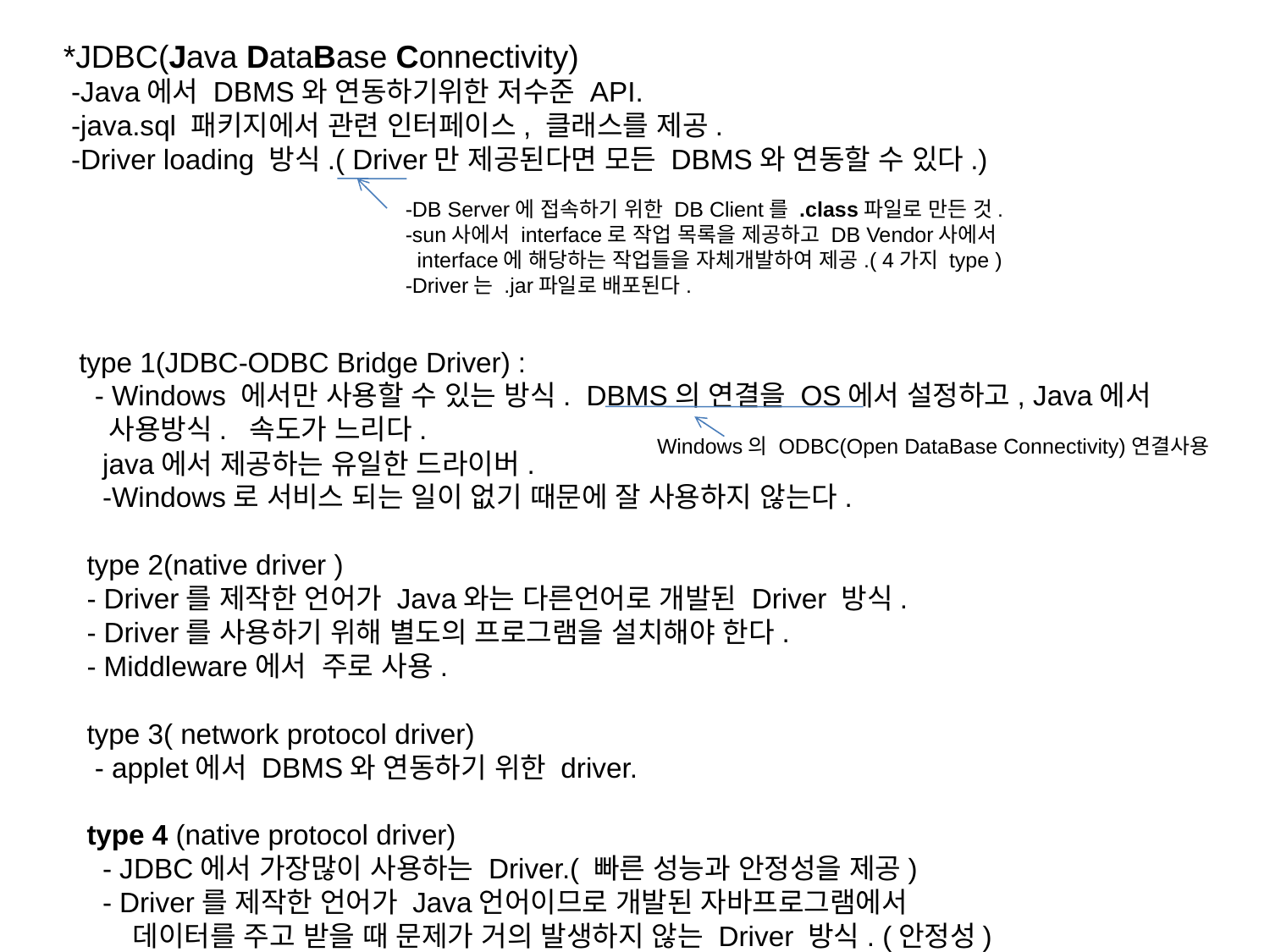

*JDBC(Java DataBase Connectivity)
 -Java에서 DBMS와 연동하기위한 저수준 API.
 -java.sql 패키지에서 관련 인터페이스, 클래스를 제공.
 -Driver loading 방식.( Driver만 제공된다면 모든 DBMS와 연동할 수 있다.)

  type 1(JDBC-ODBC Bridge Driver) :
    - Windows 에서만 사용할 수 있는 방식.  DBMS의 연결을 OS에서 설정하고, Java에서
     사용방식.  속도가 느리다.
     java에서 제공하는 유일한 드라이버.
     -Windows로 서비스 되는 일이 없기 때문에 잘 사용하지 않는다.

   type 2(native driver )
   - Driver를 제작한 언어가 Java와는 다른언어로 개발된 Driver 방식.
   - Driver를 사용하기 위해 별도의 프로그램을 설치해야 한다.
   - Middleware에서  주로 사용.

   type 3( network protocol driver)
    - applet에서 DBMS와 연동하기 위한 driver.

   type 4 (native protocol driver)
     - JDBC에서 가장많이 사용하는 Driver.( 빠른 성능과 안정성을 제공)
     - Driver를 제작한 언어가 Java언어이므로 개발된 자바프로그램에서
        데이터를 주고 받을 때 문제가 거의 발생하지 않는 Driver 방식. (안정성)

-DB Server에 접속하기 위한 DB Client를 .class파일로 만든 것.
-sun사에서 interface로 작업 목록을 제공하고 DB Vendor사에서
  interface에 해당하는 작업들을 자체개발하여 제공.( 4가지 type )
-Driver는 .jar파일로 배포된다.
Windows의 ODBC(Open DataBase Connectivity)연결사용